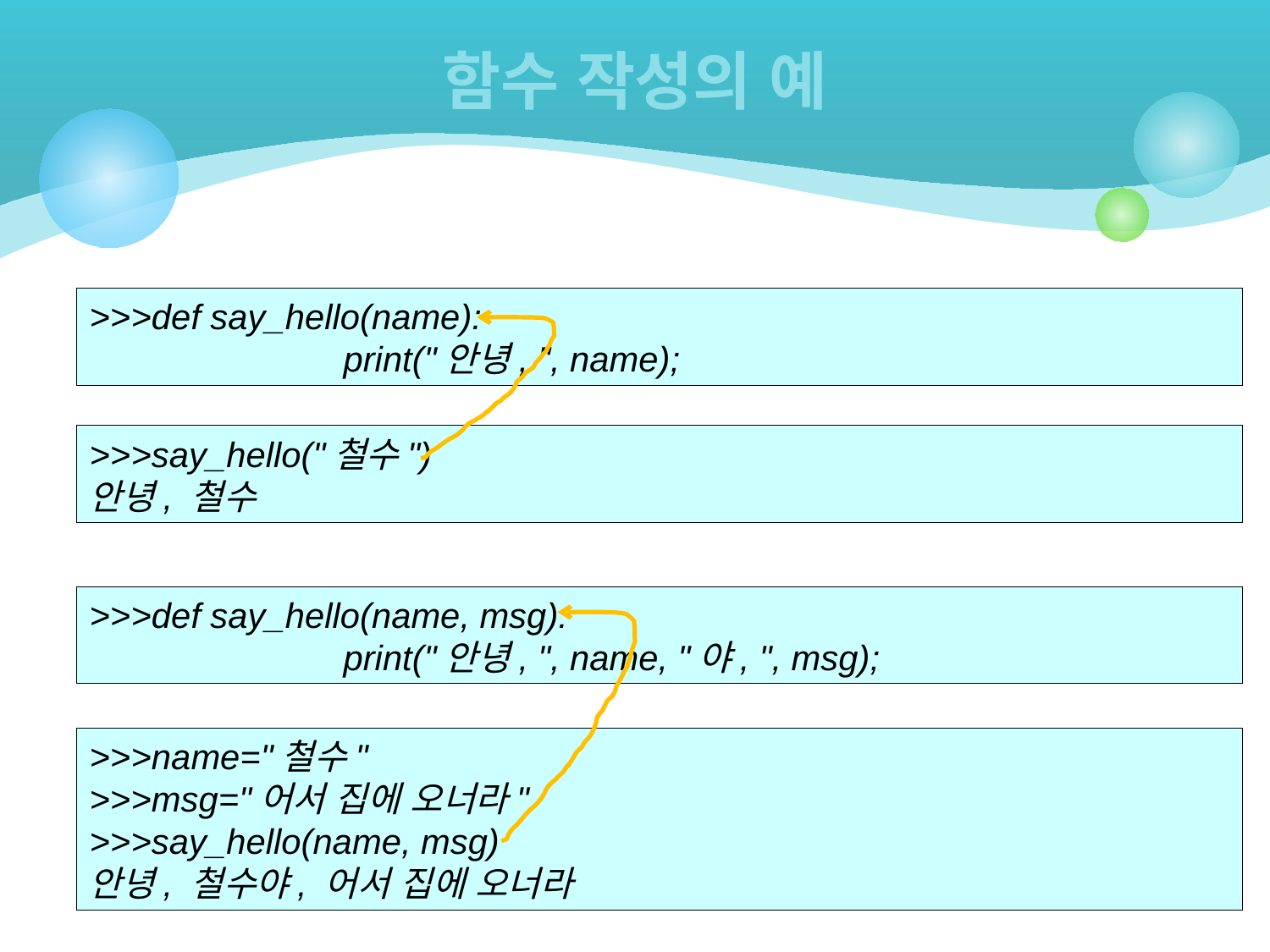

# 함수 작성의 예
>>>def say_hello(name):
		print("안녕, ", name);

>>>say_hello("철수")
안녕, 철수
>>>def say_hello(name, msg):
		print("안녕, ", name, "야, ", msg);

>>>name="철수"
>>>msg="어서 집에 오너라"
>>>say_hello(name, msg)
안녕, 철수야, 어서 집에 오너라